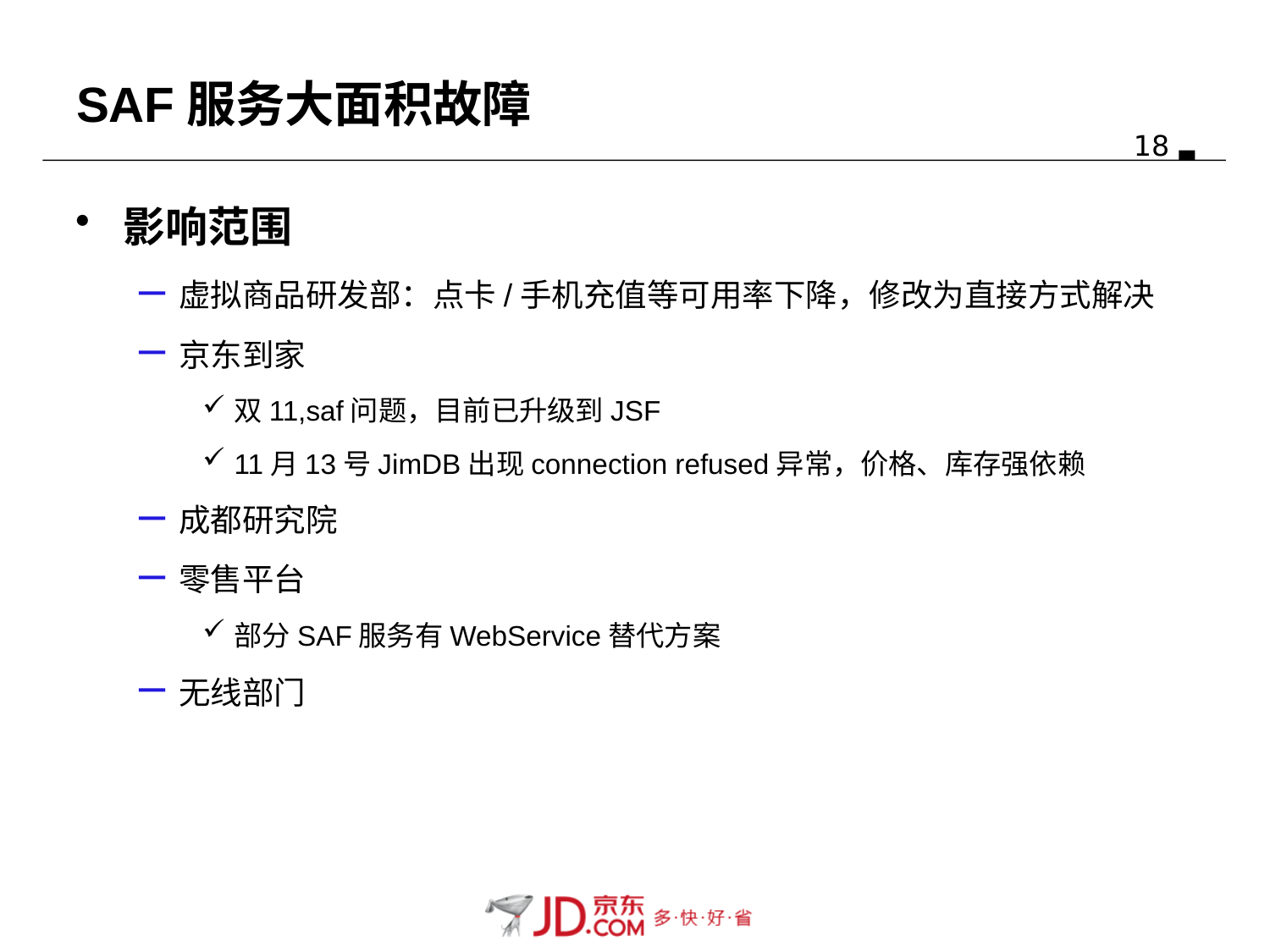

# SAF服务大面积故障
影响范围
虚拟商品研发部：点卡/手机充值等可用率下降，修改为直接方式解决
京东到家
双11,saf问题，目前已升级到JSF
11月13号JimDB出现connection refused异常，价格、库存强依赖
成都研究院
零售平台
部分SAF服务有WebService替代方案
无线部门